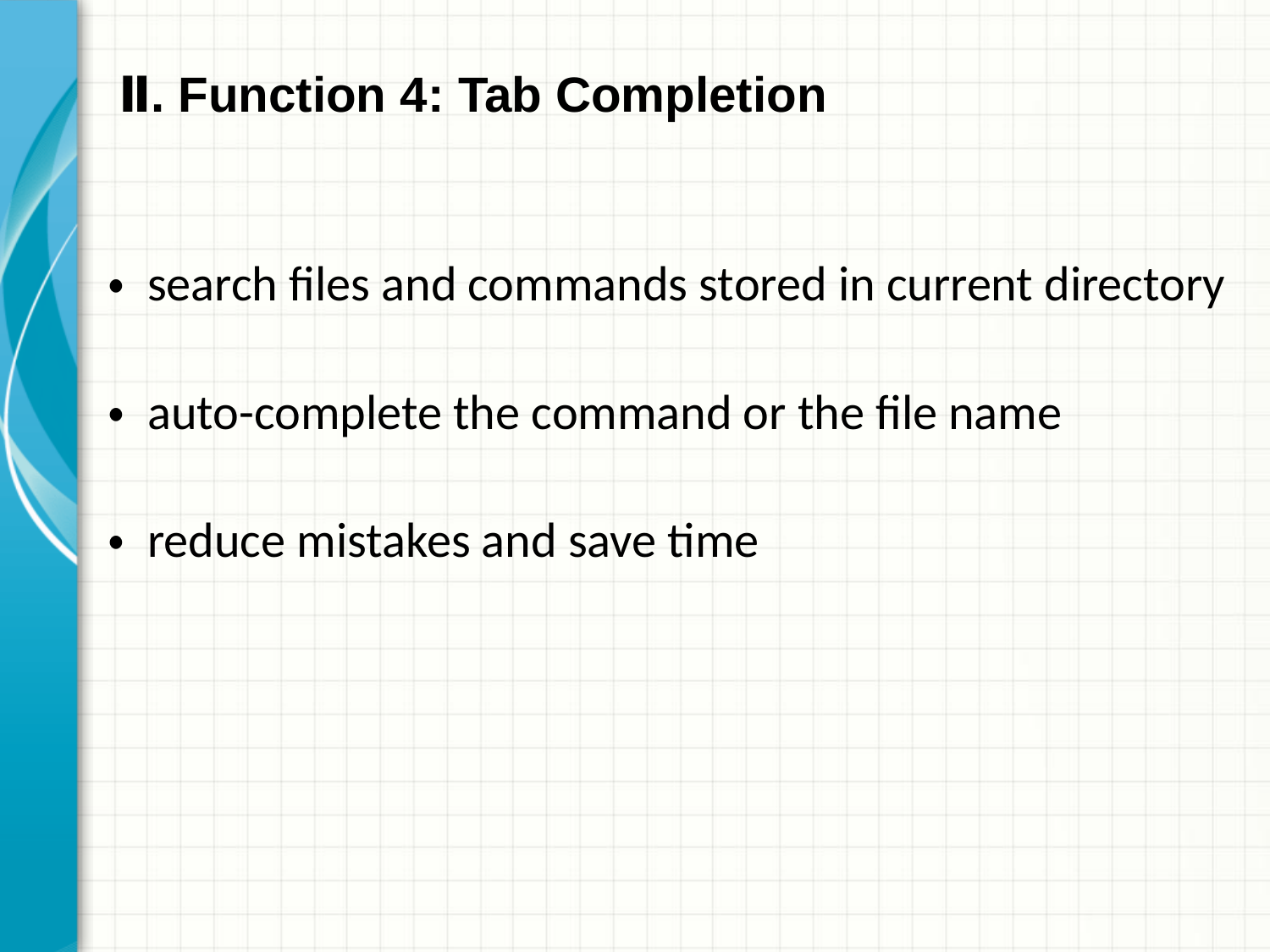

# Ⅱ. Function 4: Tab Completion
・ search files and commands stored in current directory
・ auto-complete the command or the file name
・ reduce mistakes and save time